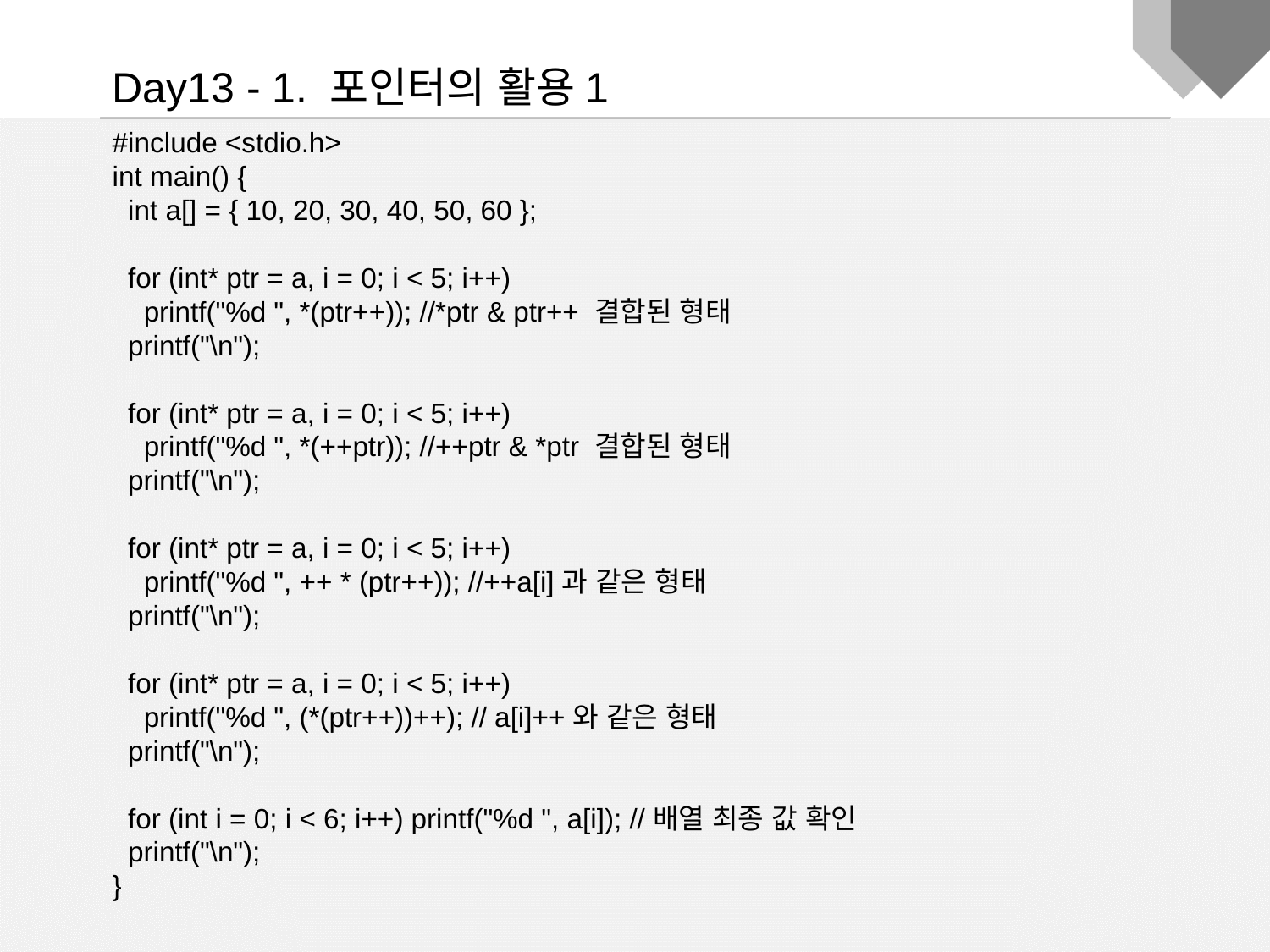

Day13 - 1. 포인터의 활용1
#include <stdio.h>
int main() {
  int a[] = { 10, 20, 30, 40, 50, 60 };

  for (int* ptr = a, i = 0; i < 5; i++)
    printf("%d ", *(ptr++)); //*ptr & ptr++ 결합된 형태
  printf("\n");

  for (int* ptr = a, i = 0; i < 5; i++)
    printf("%d ", *(++ptr)); //++ptr & *ptr 결합된 형태
  printf("\n");

  for (int* ptr = a, i = 0; i < 5; i++)
    printf("%d ", ++ * (ptr++)); //++a[i]과 같은 형태
  printf("\n");

  for (int* ptr = a, i = 0; i < 5; i++)
    printf("%d ", (*(ptr++))++); // a[i]++와 같은 형태
  printf("\n");

  for (int i = 0; i < 6; i++) printf("%d ", a[i]); //배열 최종 값 확인
  printf("\n");
}